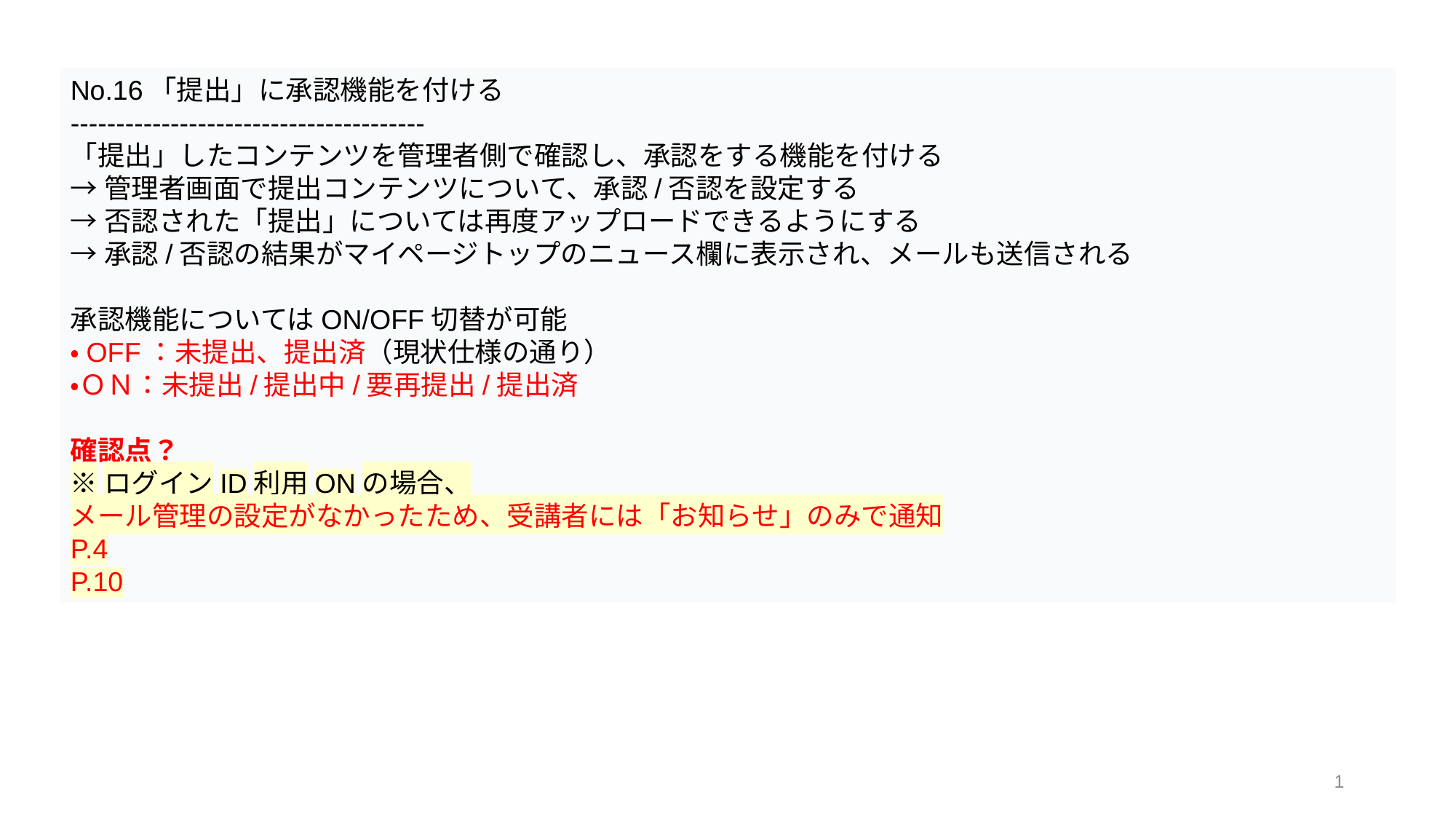

No.16「提出」に承認機能を付ける
---------------------------------------
「提出」したコンテンツを管理者側で確認し、承認をする機能を付ける
→管理者画面で提出コンテンツについて、承認/否認を設定する
→否認された「提出」については再度アップロードできるようにする
→承認/否認の結果がマイページトップのニュース欄に表示され、メールも送信される

承認機能についてはON/OFF切替が可能
・OFF：未提出、提出済（現状仕様の通り）
・ＯＮ：未提出/提出中/要再提出/提出済

確認点？
※ログインID利用ONの場合、
メール管理の設定がなかったため、受講者には「お知らせ」のみで通知
P.4
P.10
1